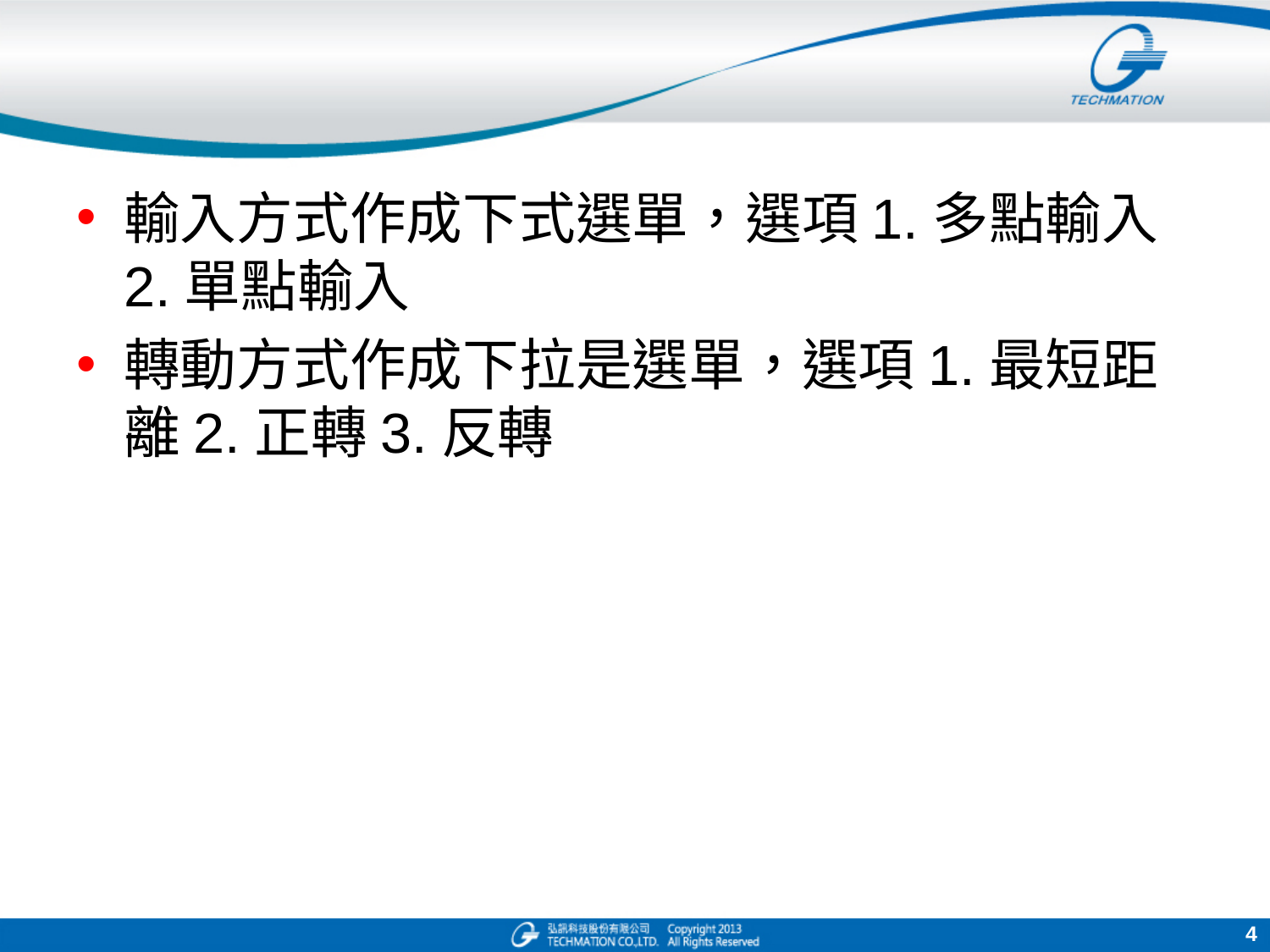

#
輸入方式作成下式選單，選項1.多點輸入2.單點輸入
轉動方式作成下拉是選單，選項1.最短距離2.正轉3.反轉
4